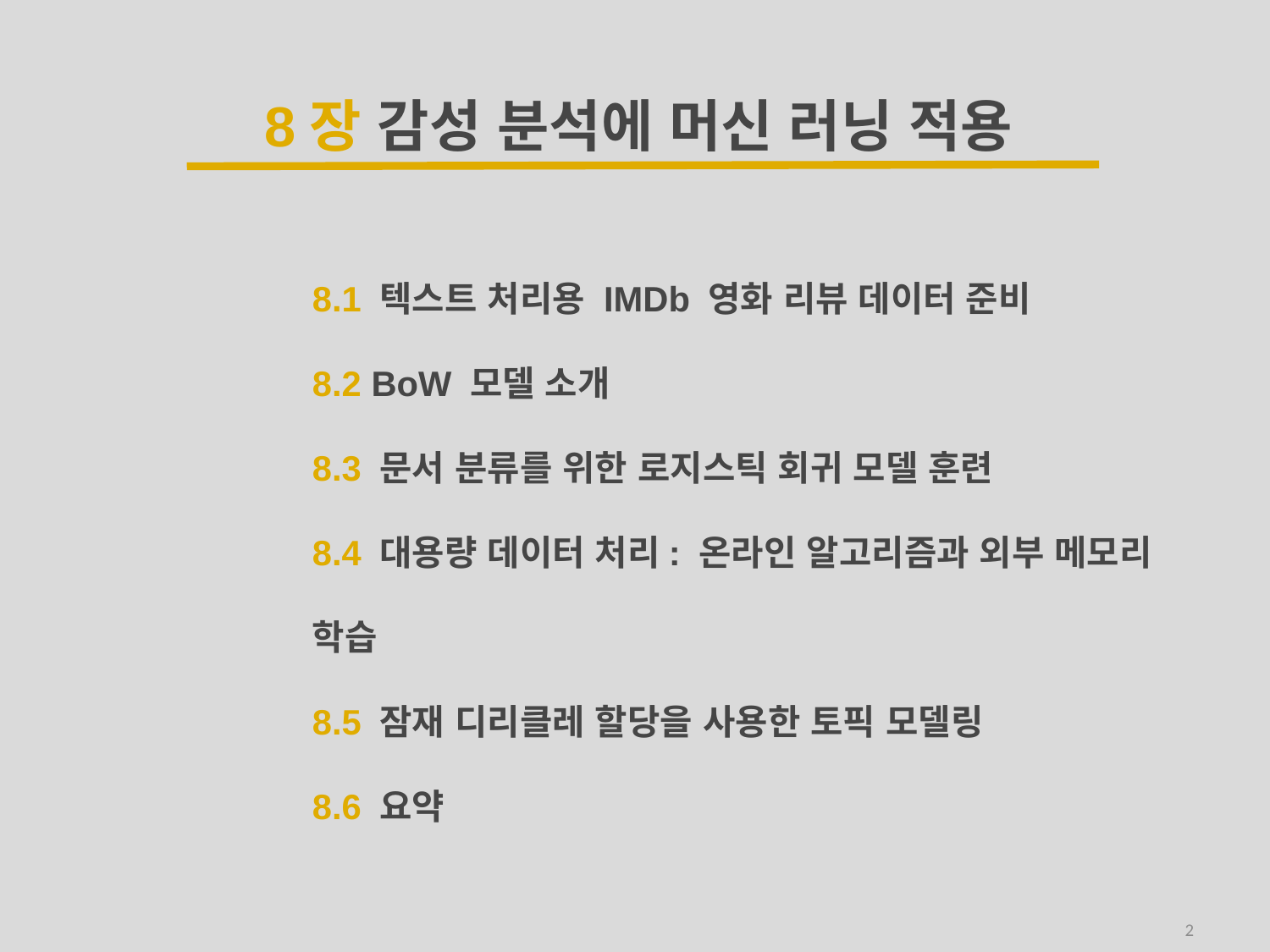

8장 감성 분석에 머신 러닝 적용
8.1 텍스트 처리용 IMDb 영화 리뷰 데이터 준비
8.2 BoW 모델 소개
8.3 문서 분류를 위한 로지스틱 회귀 모델 훈련
8.4 대용량 데이터 처리: 온라인 알고리즘과 외부 메모리 학습
8.5 잠재 디리클레 할당을 사용한 토픽 모델링
8.6 요약
2